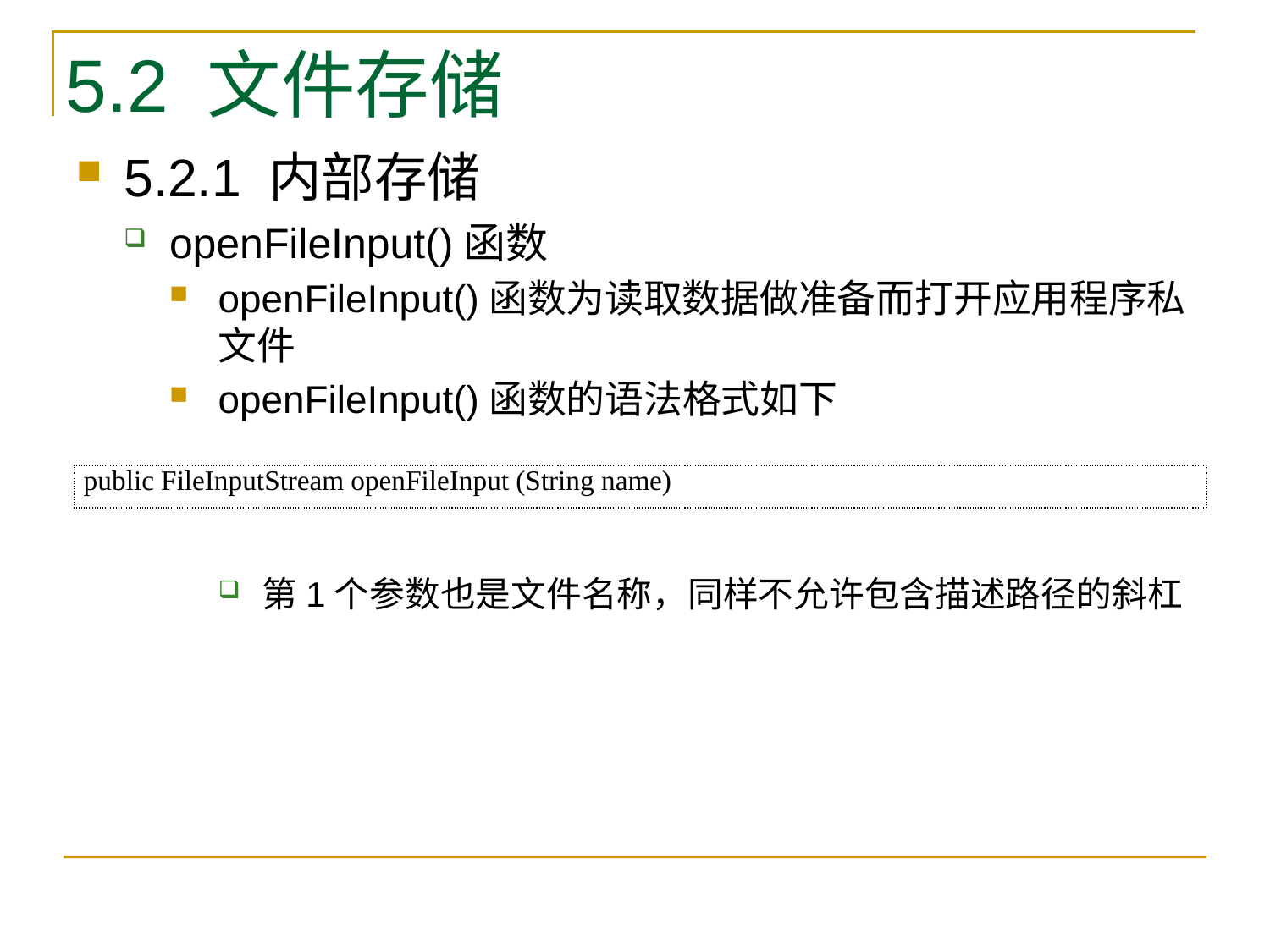

# 5.2 文件存储
5.2.1 内部存储
openFileInput()函数
openFileInput()函数为读取数据做准备而打开应用程序私文件
openFileInput()函数的语法格式如下

第1个参数也是文件名称，同样不允许包含描述路径的斜杠
| public FileInputStream openFileInput (String name) |
| --- |